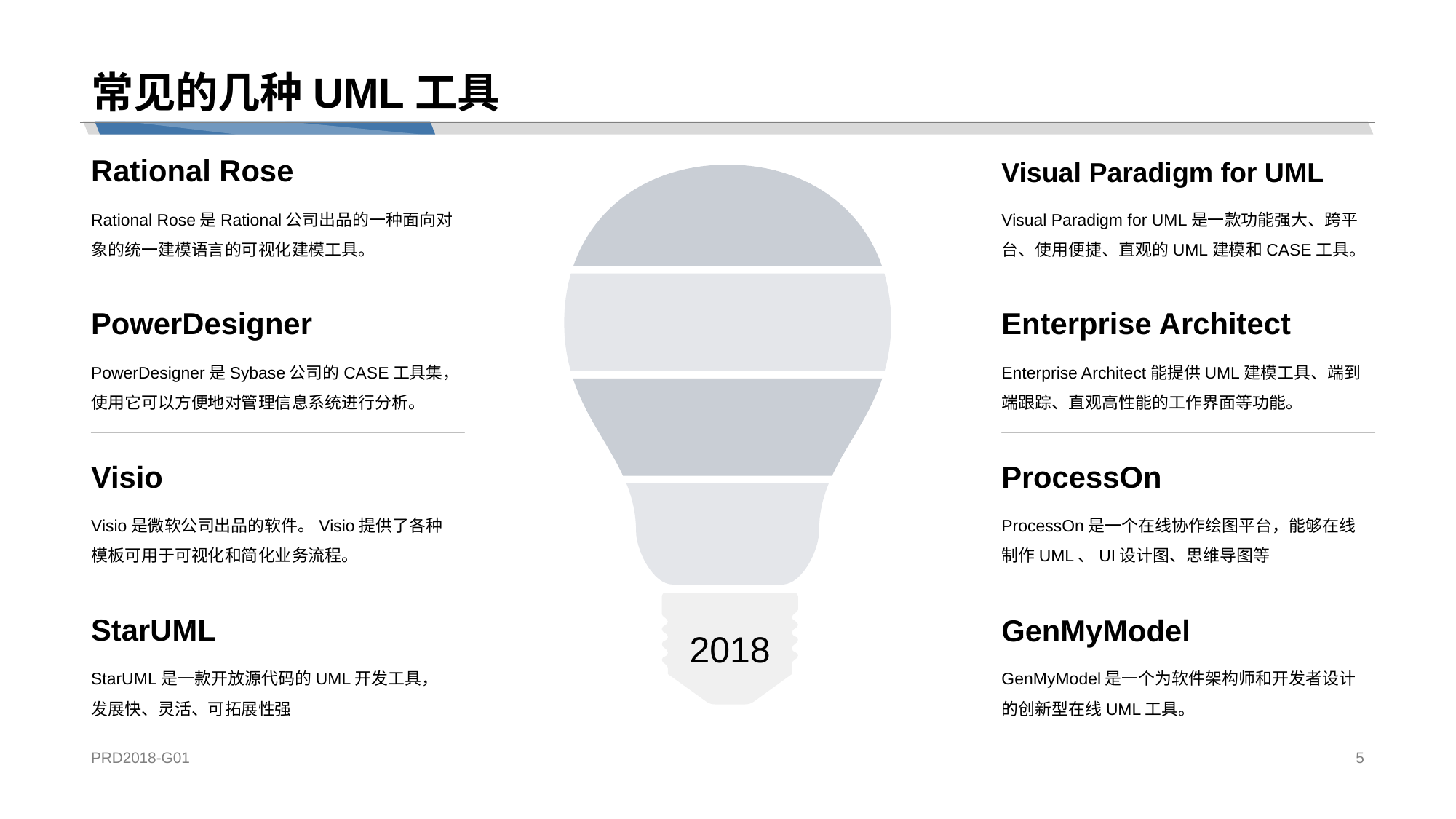

# 常见的几种UML工具
Rational Rose
Rational Rose是Rational公司出品的一种面向对象的统一建模语言的可视化建模工具。
Visual Paradigm for UML
Visual Paradigm for UML是一款功能强大、跨平台、使用便捷、直观的UML建模和CASE工具。

PowerDesigner
PowerDesigner是Sybase公司的CASE工具集，使用它可以方便地对管理信息系统进行分析。
Enterprise Architect
Enterprise Architect能提供UML建模工具、端到端跟踪、直观高性能的工作界面等功能。

Visio
Visio是微软公司出品的软件。Visio提供了各种模板可用于可视化和简化业务流程。
ProcessOn
ProcessOn是一个在线协作绘图平台，能够在线制作UML、UI设计图、思维导图等

2018
StarUML
StarUML是一款开放源代码的UML开发工具，发展快、灵活、可拓展性强
GenMyModel
GenMyModel是一个为软件架构师和开发者设计的创新型在线UML工具。
PRD2018-G01
5